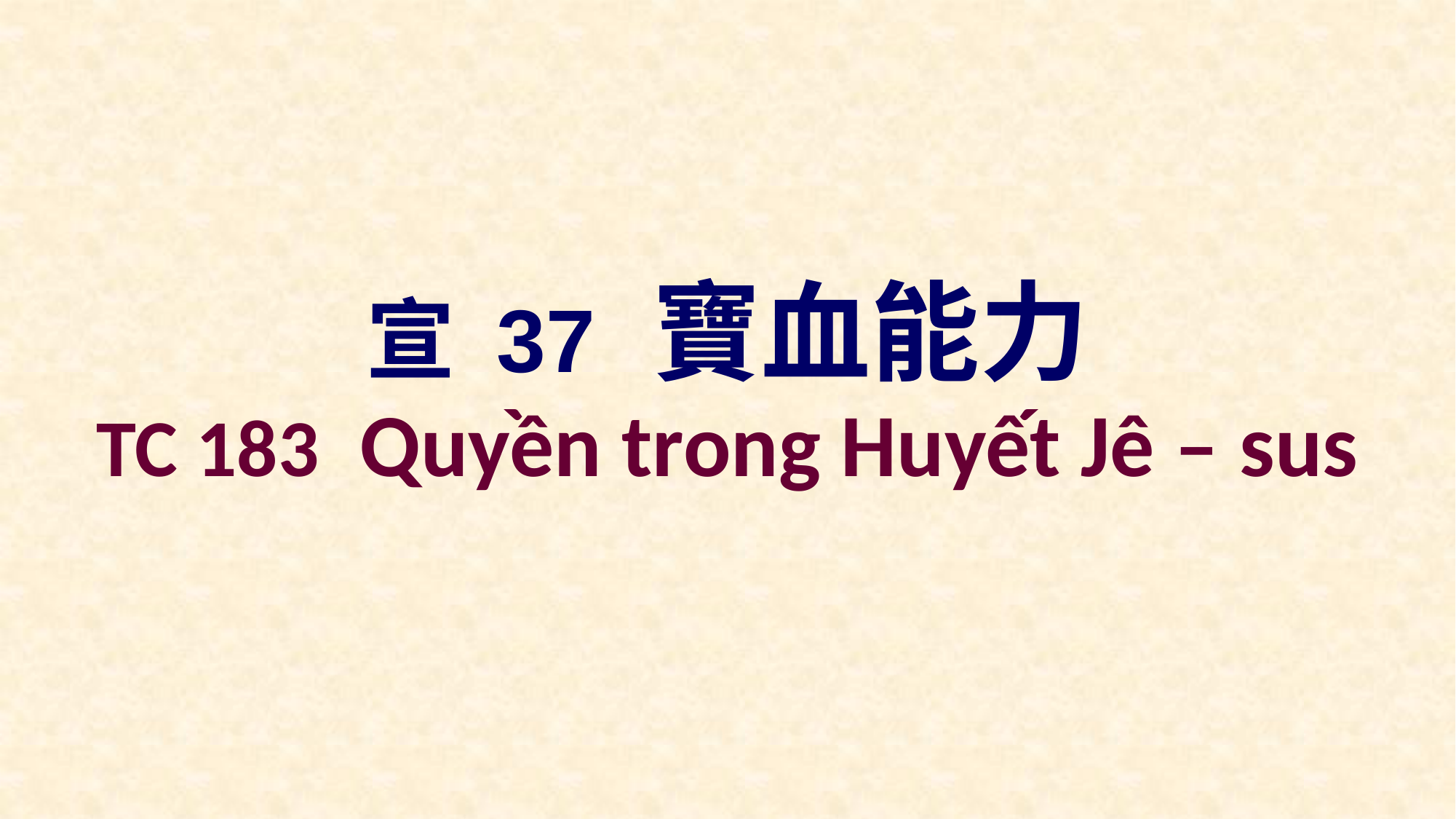

# 宣 37 寶血能力
TC 183  Quyền trong Huyết Jê – sus